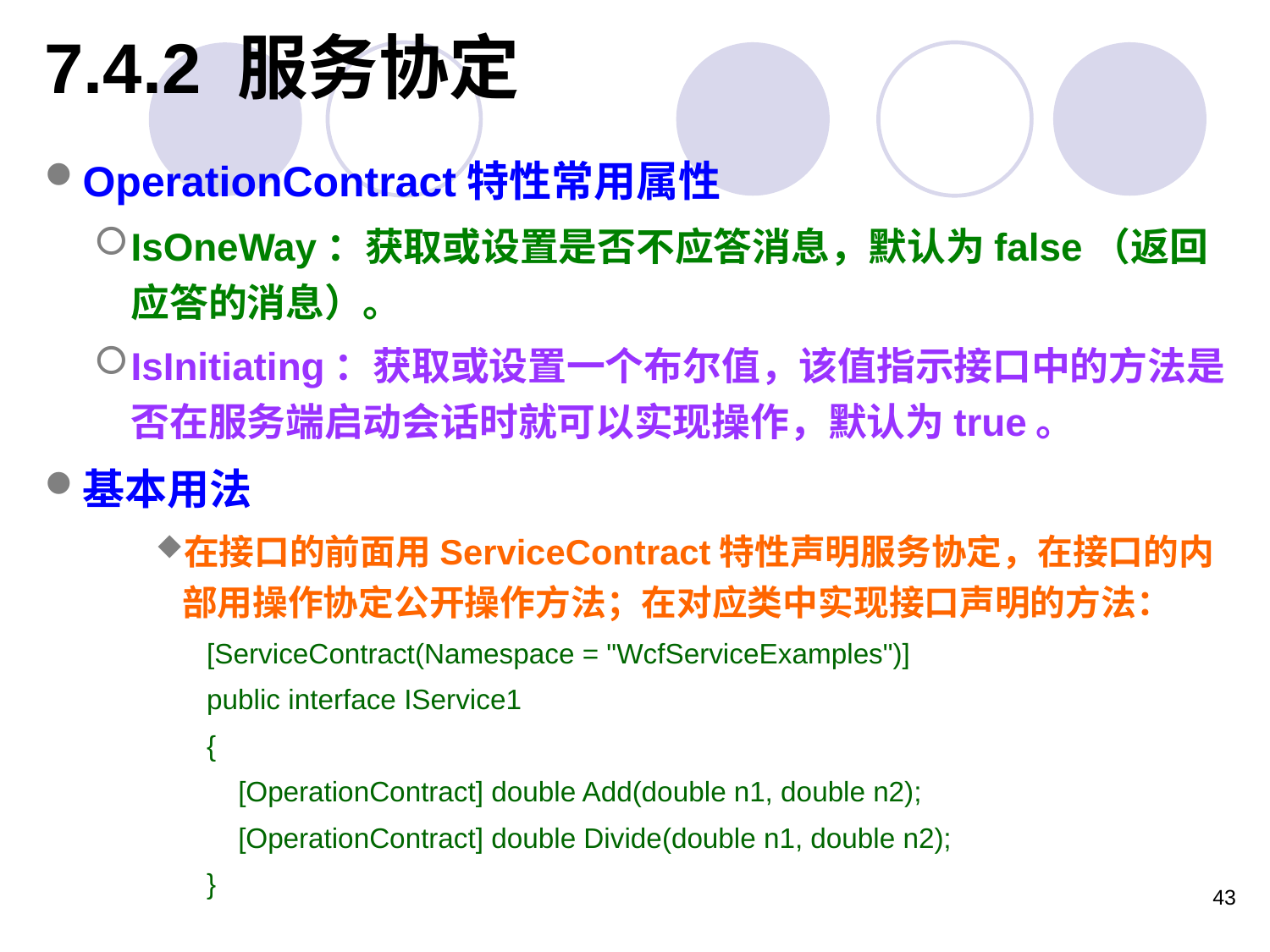

# 7.4.2 服务协定
OperationContract特性常用属性
IsOneWay：获取或设置是否不应答消息，默认为false（返回应答的消息）。
IsInitiating：获取或设置一个布尔值，该值指示接口中的方法是否在服务端启动会话时就可以实现操作，默认为true。
基本用法
在接口的前面用ServiceContract特性声明服务协定，在接口的内部用操作协定公开操作方法；在对应类中实现接口声明的方法：
[ServiceContract(Namespace = "WcfServiceExamples")]
public interface IService1
{
    [OperationContract] double Add(double n1, double n2);
    [OperationContract] double Divide(double n1, double n2);
}

43